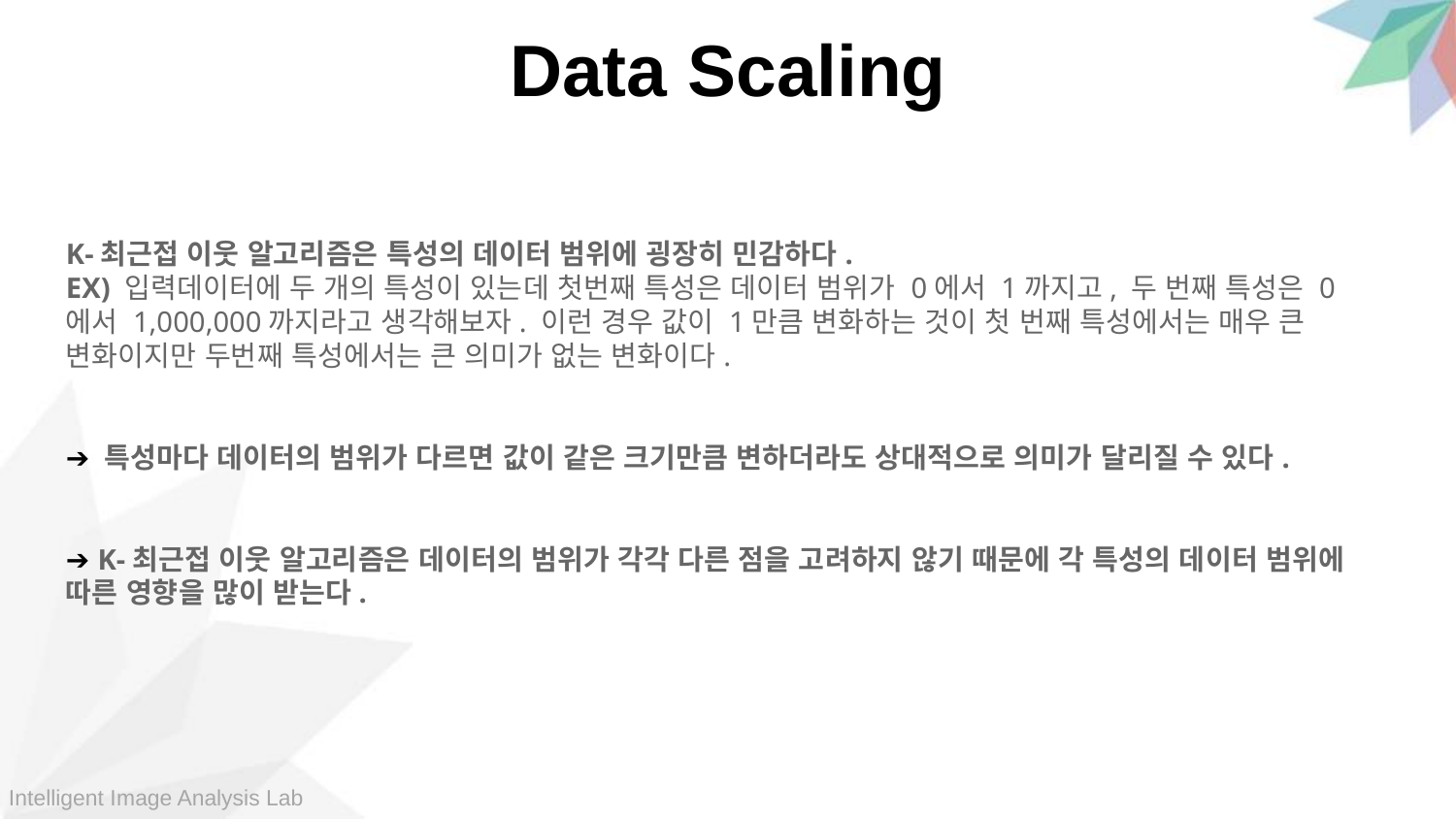

Data Scaling
K-최근접 이웃 알고리즘은 특성의 데이터 범위에 굉장히 민감하다.
EX) 입력데이터에 두 개의 특성이 있는데 첫번째 특성은 데이터 범위가 0에서 1까지고, 두 번째 특성은 0에서 1,000,000까지라고 생각해보자. 이런 경우 값이 1만큼 변화하는 것이 첫 번째 특성에서는 매우 큰 변화이지만 두번째 특성에서는 큰 의미가 없는 변화이다.

➔ 특성마다 데이터의 범위가 다르면 값이 같은 크기만큼 변하더라도 상대적으로 의미가 달리질 수 있다.

➔ K-최근접 이웃 알고리즘은 데이터의 범위가 각각 다른 점을 고려하지 않기 때문에 각 특성의 데이터 범위에 따른 영향을 많이 받는다.